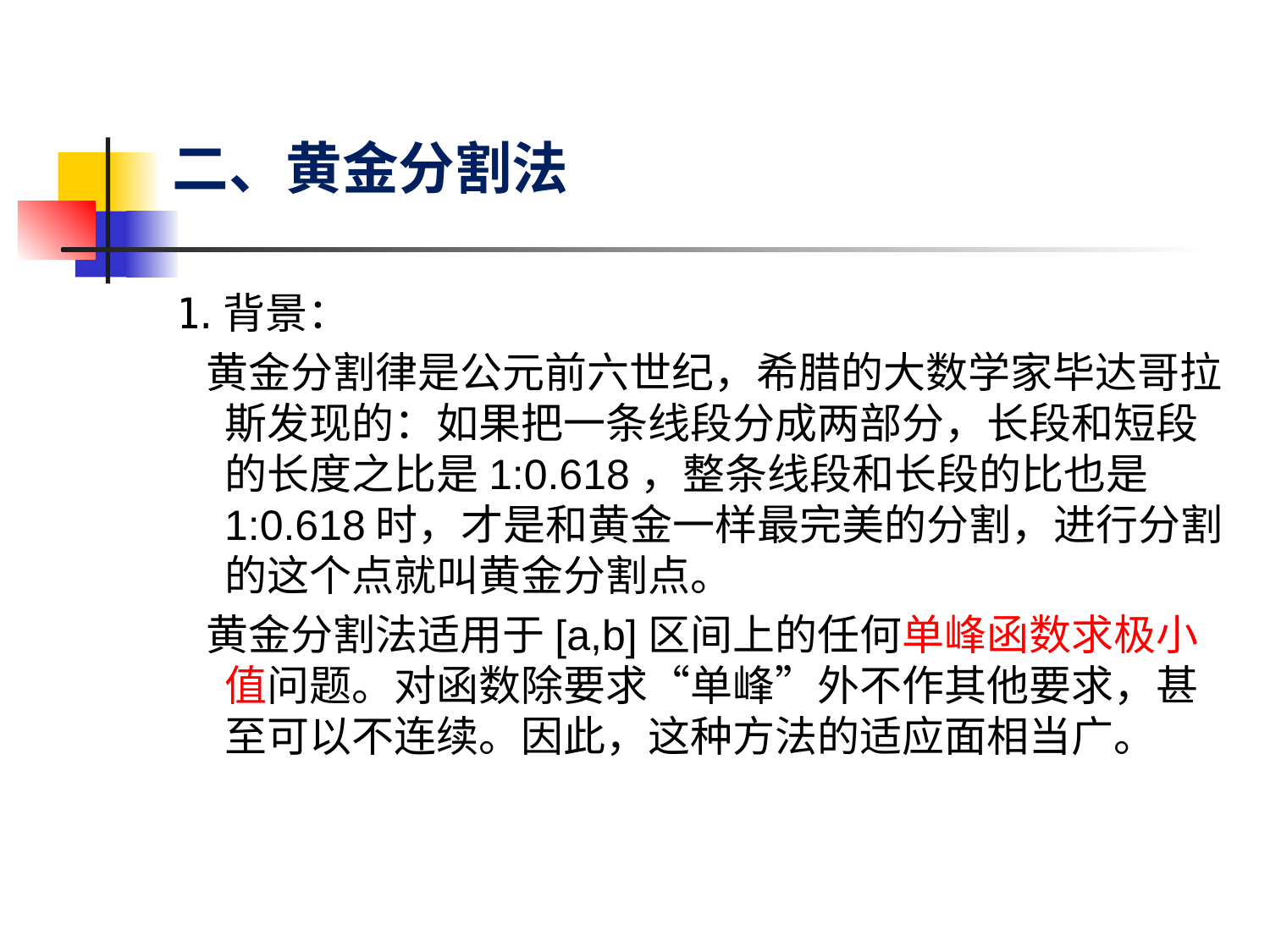

# 二、黄金分割法
1.背景：
  黄金分割律是公元前六世纪，希腊的大数学家毕达哥拉斯发现的：如果把一条线段分成两部分，长段和短段的长度之比是1:0.618，整条线段和长段的比也是1:0.618时，才是和黄金一样最完美的分割，进行分割的这个点就叫黄金分割点。
  黄金分割法适用于[a,b]区间上的任何单峰函数求极小值问题。对函数除要求“单峰”外不作其他要求，甚至可以不连续。因此，这种方法的适应面相当广。